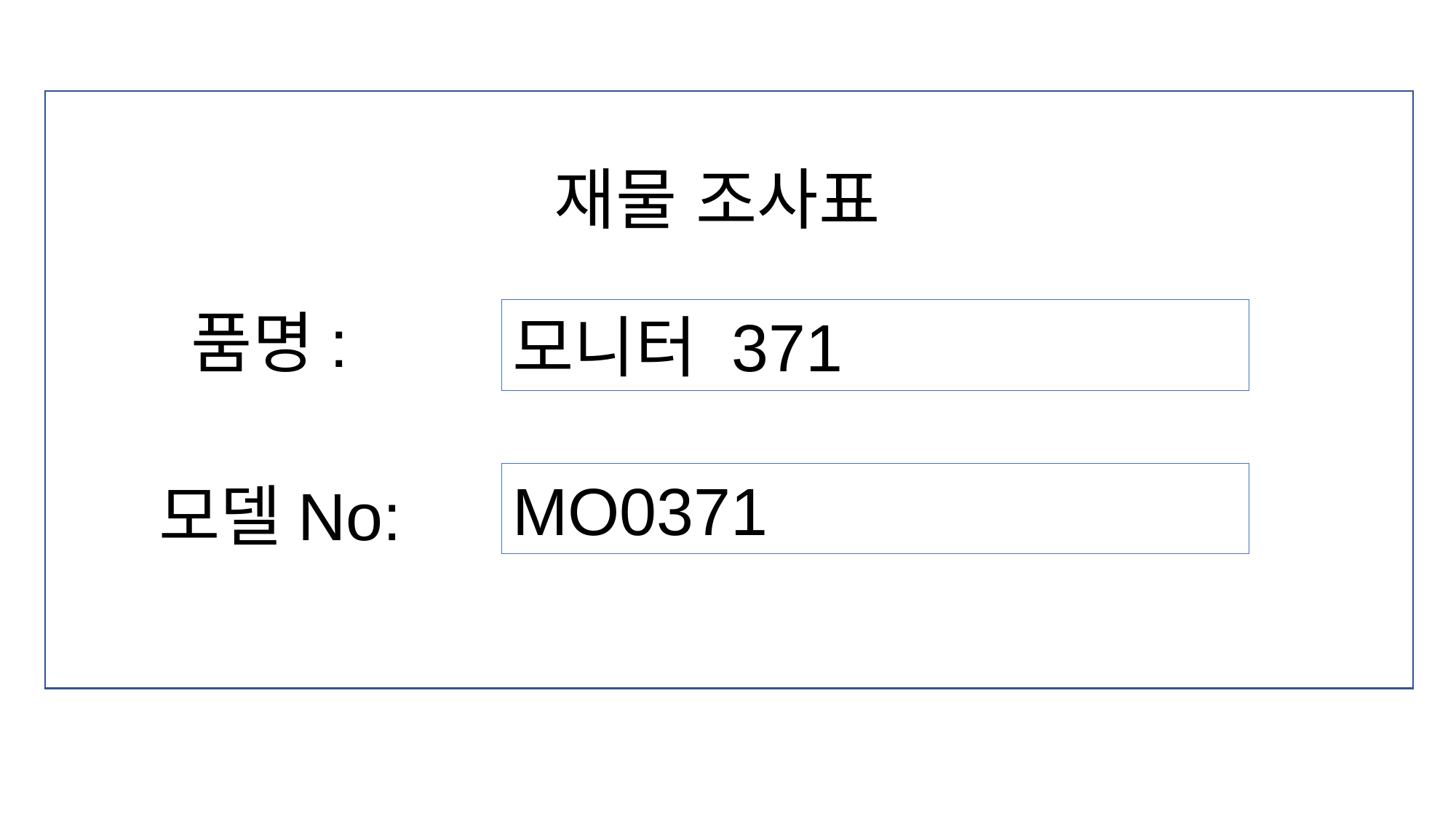

재물 조사표
품명:
모니터 371
MO0371
모델No: